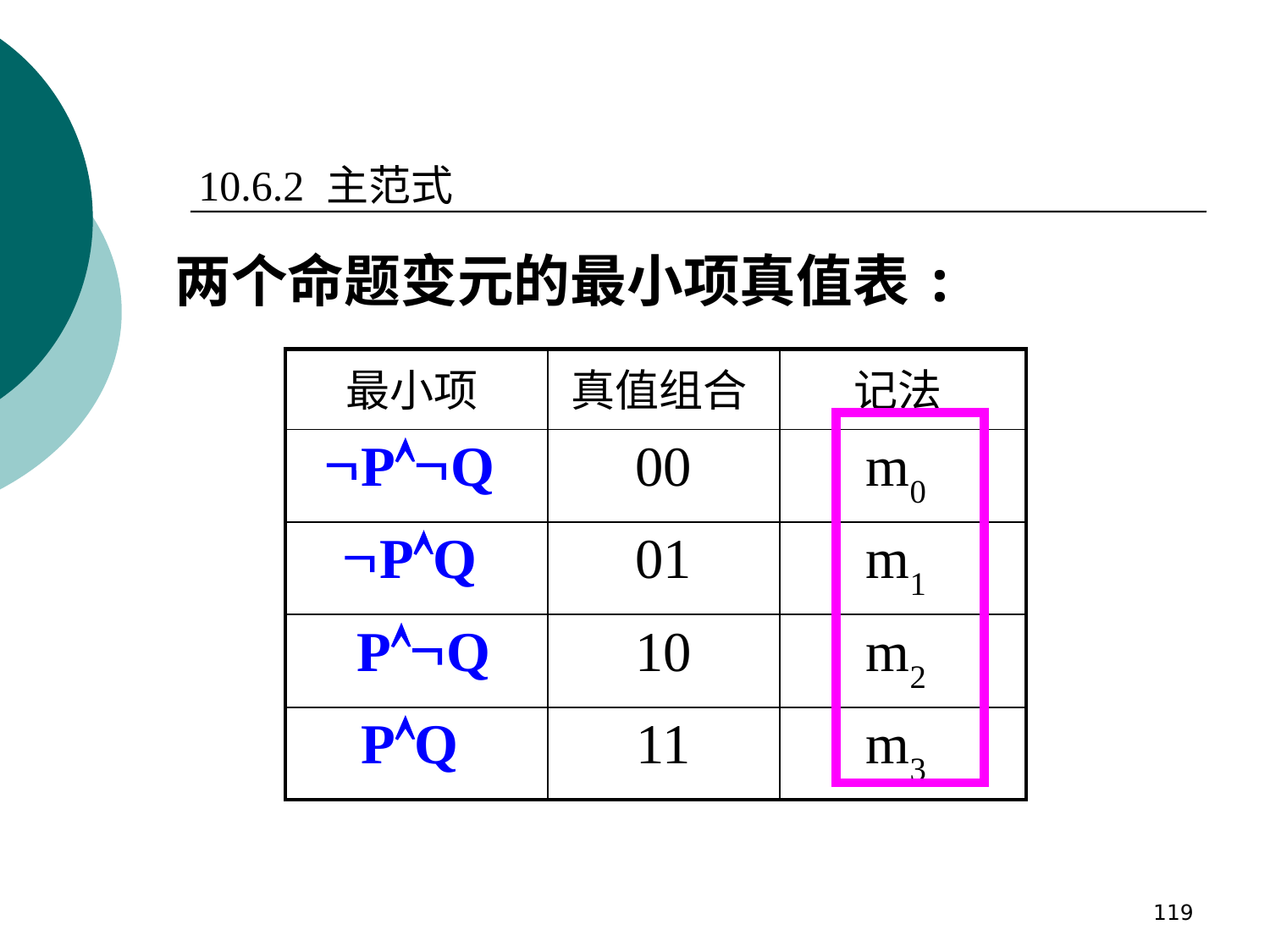

10.6.2 主范式
两个命题变元的最小项真值表:
| 最小项 | 真值组合 | 记法 |
| --- | --- | --- |
| ¬P∧¬Q | 00 | m0 |
| ¬P∧Q | 01 | m1 |
| P∧¬Q | 10 | m2 |
| P∧Q | 11 | m3 |

119